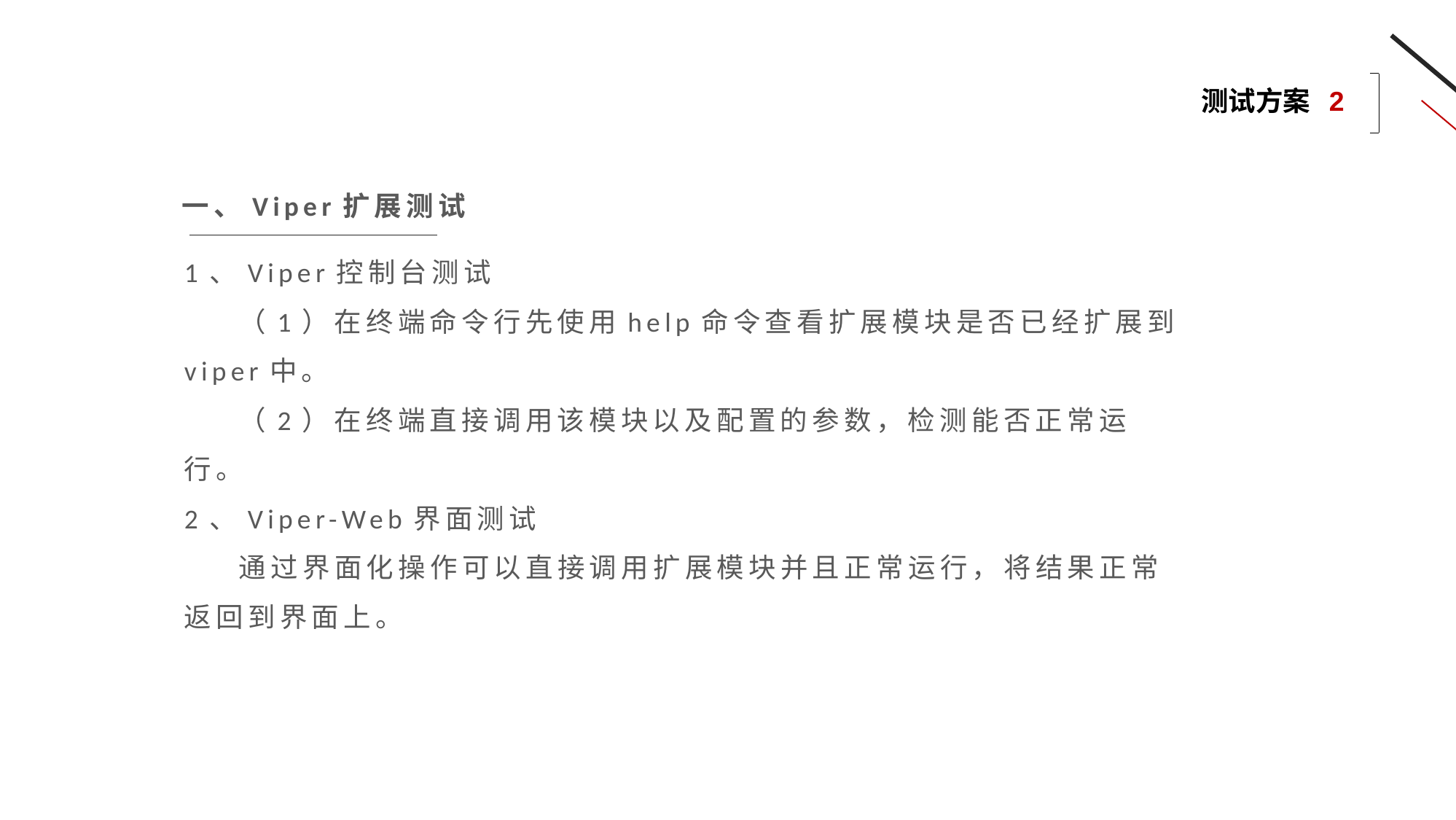

测试方案  2
一、Viper扩展测试
1、Viper控制台测试
（1）在终端命令行先使用help命令查看扩展模块是否已经扩展到viper中。
（2）在终端直接调用该模块以及配置的参数，检测能否正常运行。
2、Viper-Web界面测试
通过界面化操作可以直接调用扩展模块并且正常运行，将结果正常返回到界面上。